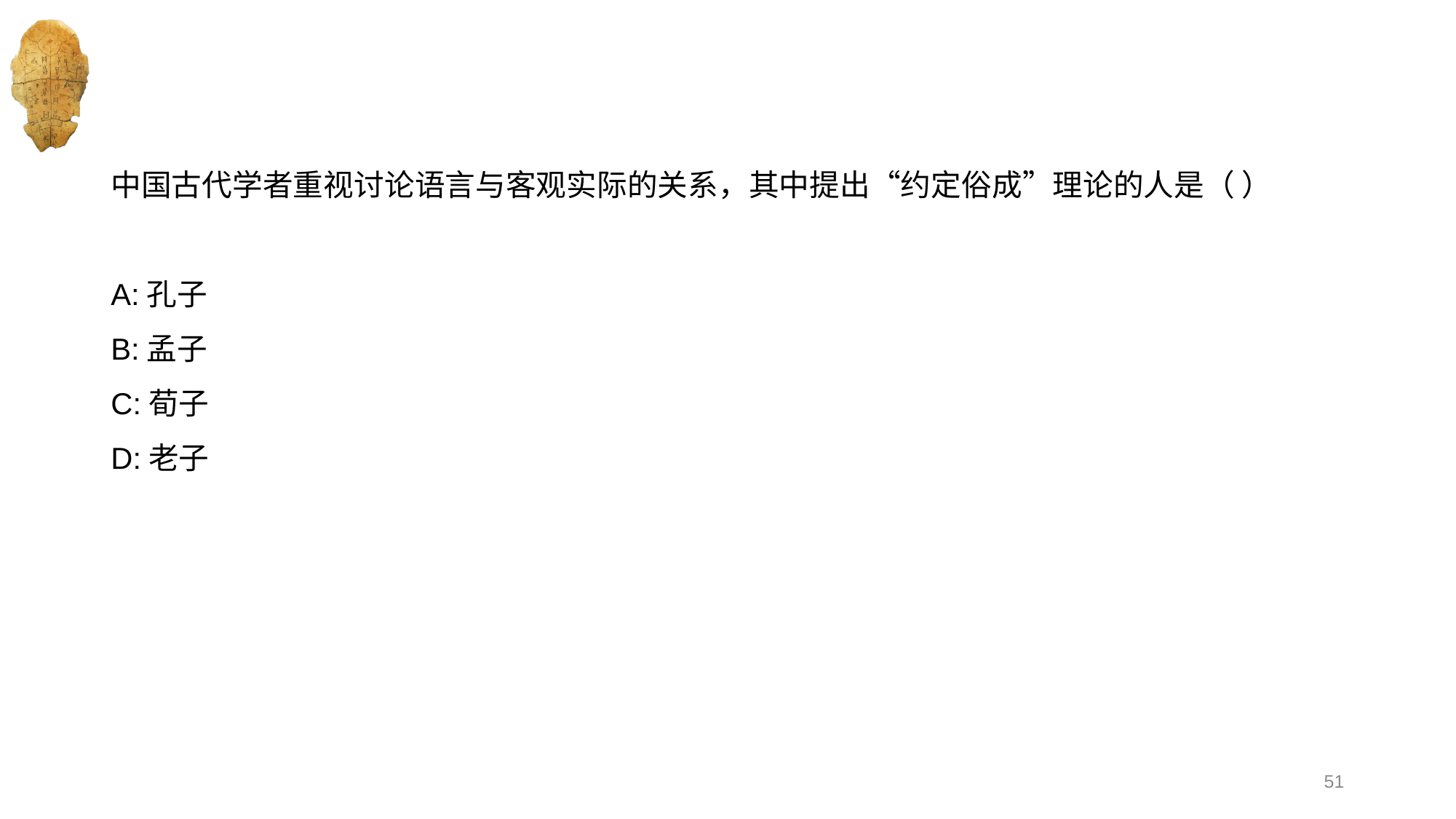

#
中国古代学者重视讨论语言与客观实际的关系，其中提出“约定俗成”理论的人是（ ）

A:孔子
B:孟子
C:荀子
D:老子

51